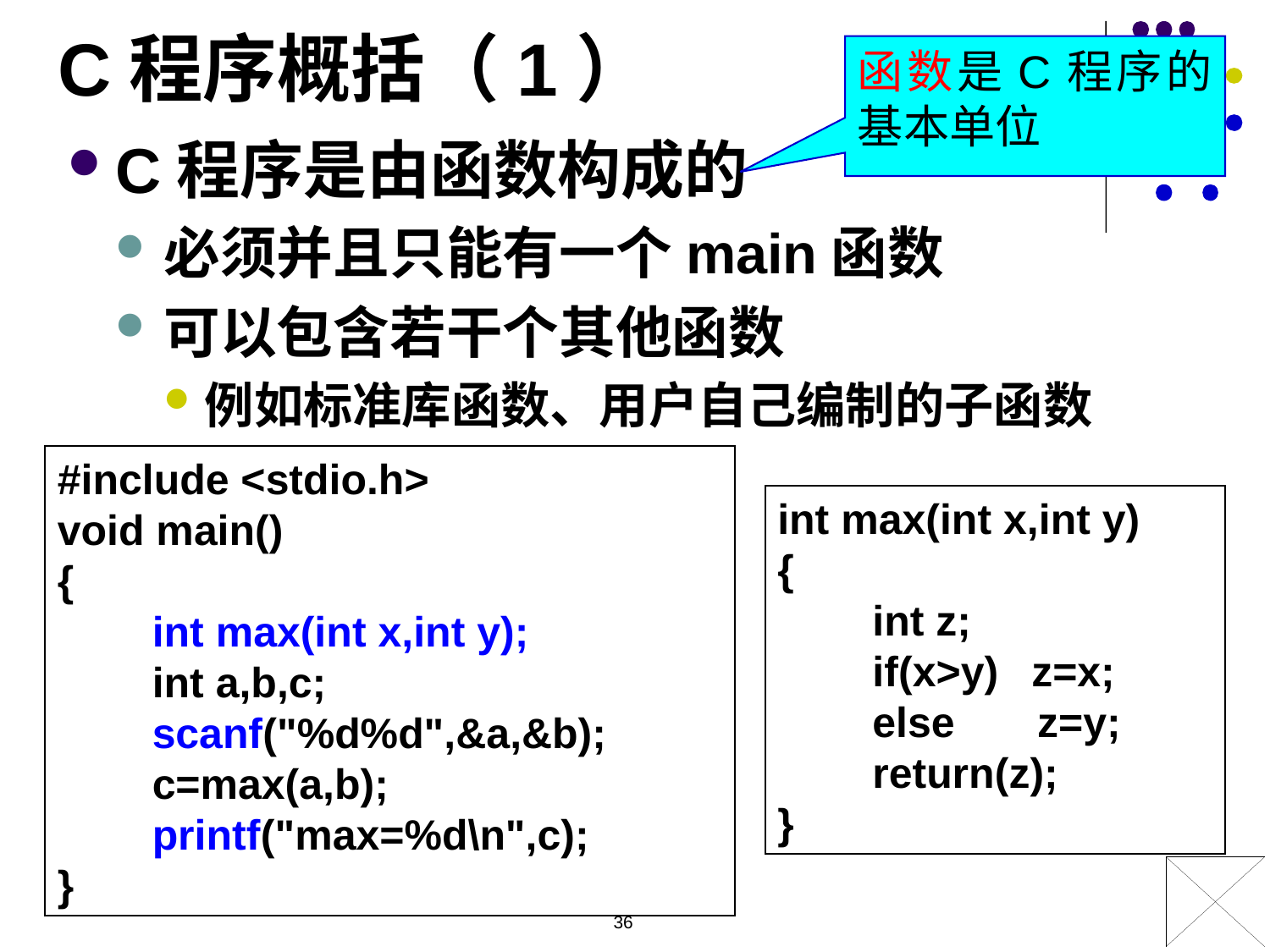

C程序概括（1）
函数是C程序的基本单位
C程序是由函数构成的
必须并且只能有一个main函数
可以包含若干个其他函数
例如标准库函数、用户自己编制的子函数
#include <stdio.h>
void main()
{
        int max(int x,int y);
        int a,b,c;
        scanf("%d%d",&a,&b);
        c=max(a,b);
        printf("max=%d\n",c);
}
int max(int x,int y)
{
        int z;
        if(x>y) 	z=x;
        else       z=y;
        return(z);
}
36